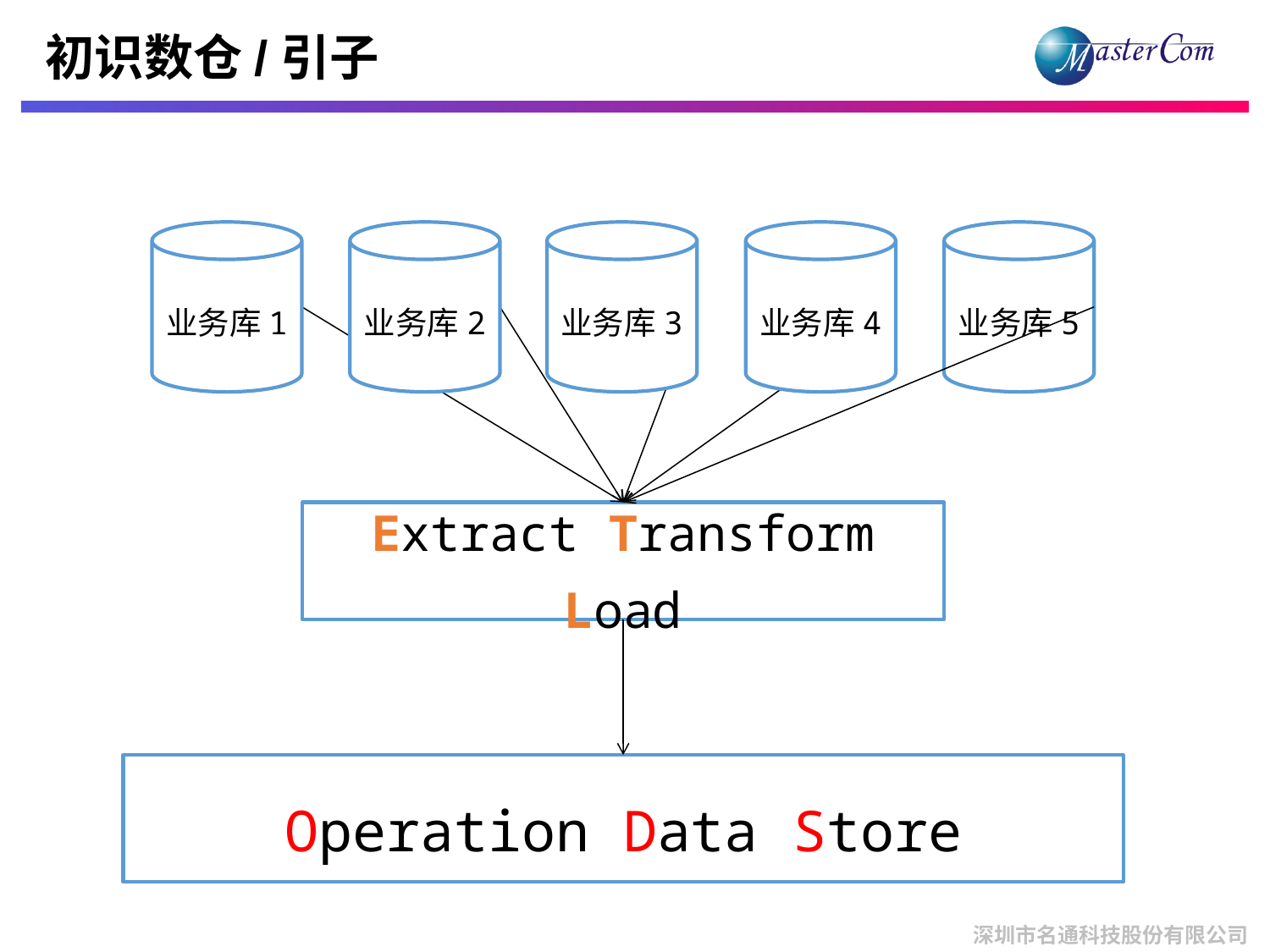

# 初识数仓/引子
业务库1
业务库2
业务库3
业务库4
业务库5
Extract Transform Load
Operation Data Store